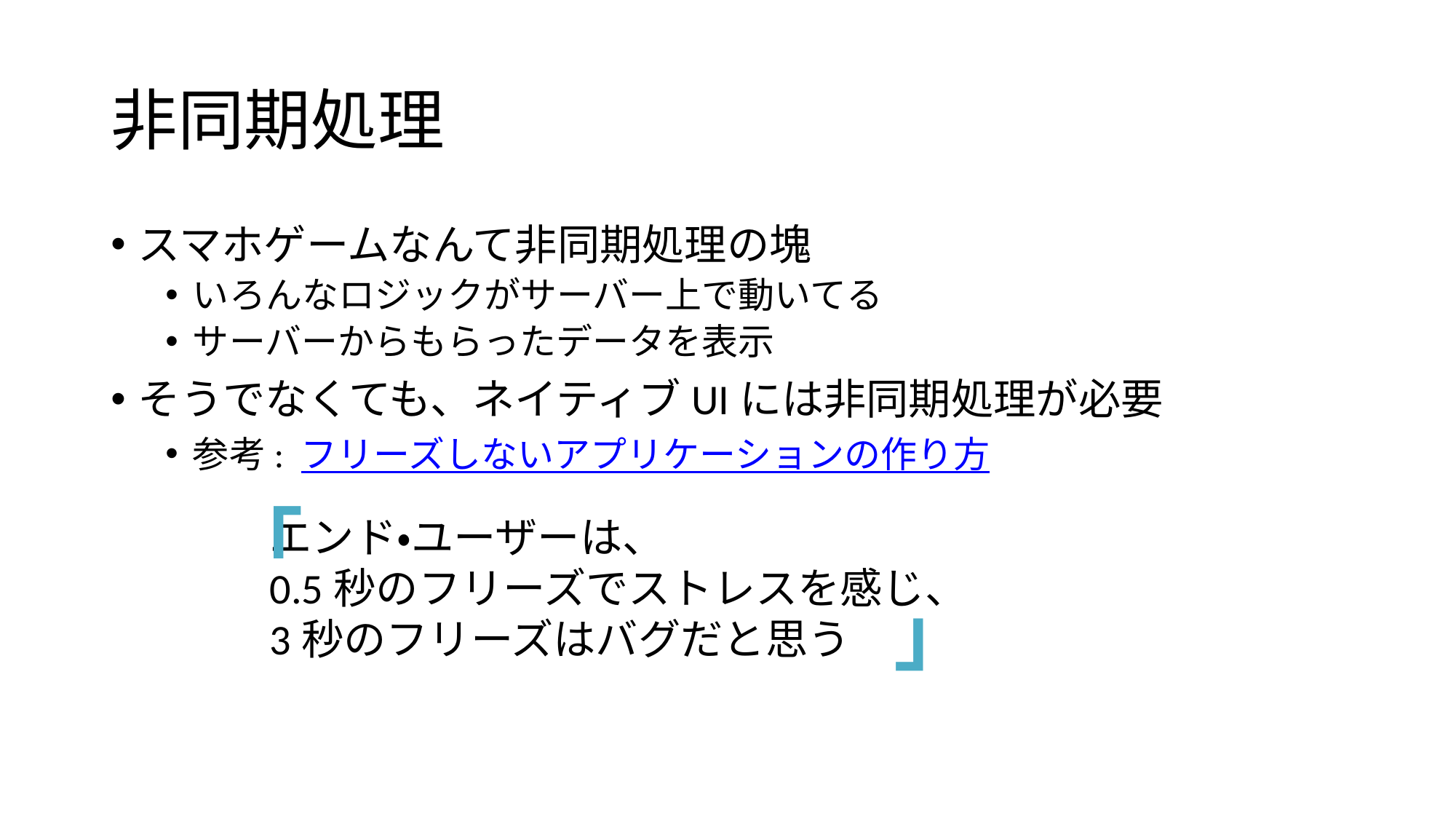

# 非同期処理
スマホゲームなんて非同期処理の塊
いろんなロジックがサーバー上で動いてる
サーバーからもらったデータを表示
そうでなくても、ネイティブUIには非同期処理が必要
参考: フリーズしないアプリケーションの作り方
「
エンド・ユーザーは、
0.5秒のフリーズでストレスを感じ、
3秒のフリーズはバグだと思う
」